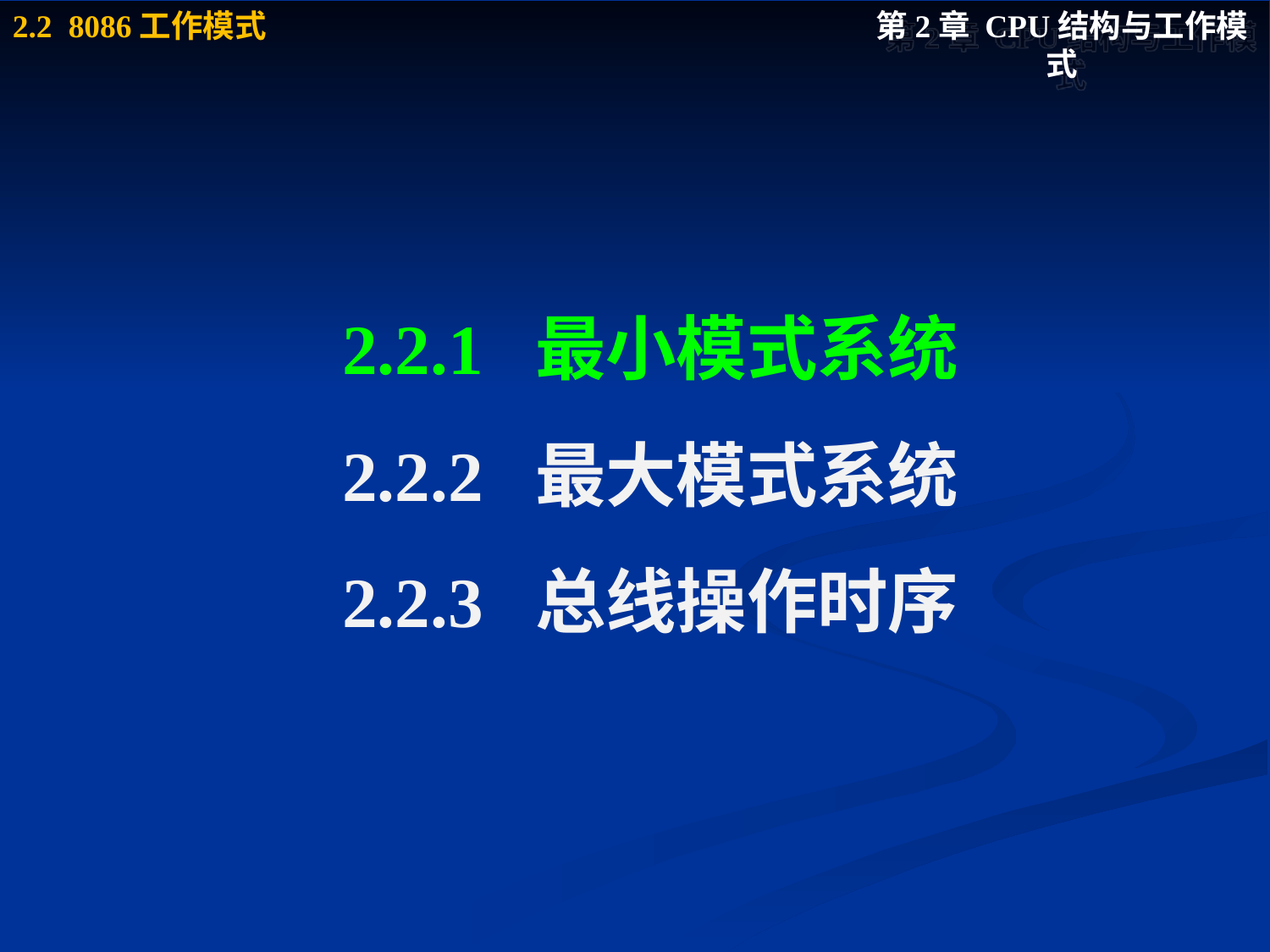

# 2.2.1  最小模式系统 2.2.2  最大模式系统 2.2.3  总线操作时序